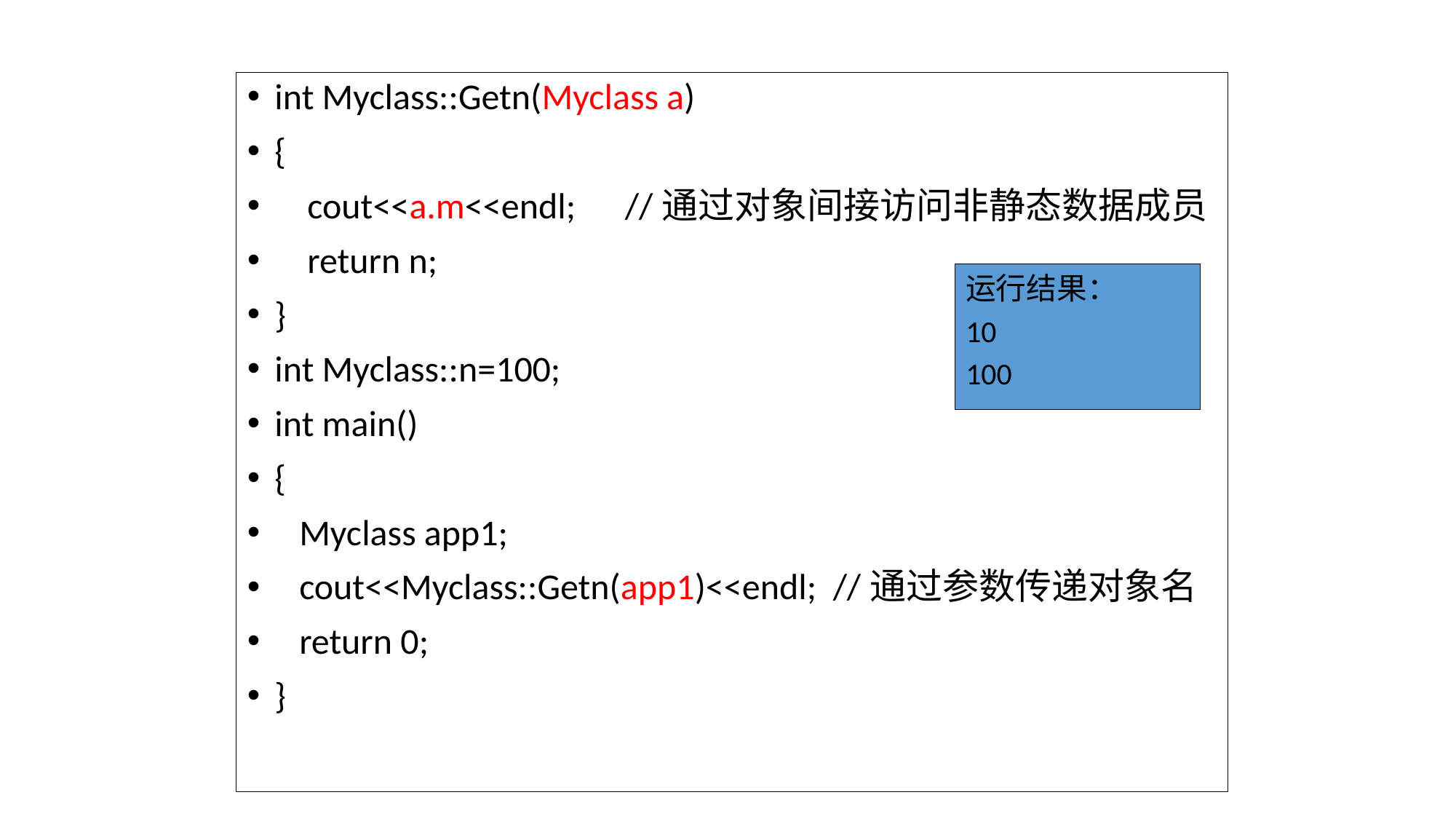

int Myclass::Getn(Myclass a)
{
    cout<<a.m<<endl;      //通过对象间接访问非静态数据成员
    return n;
}
int Myclass::n=100;
int main()
{
   Myclass app1;
   cout<<Myclass::Getn(app1)<<endl;  //通过参数传递对象名
   return 0;
}
运行结果：
10
100